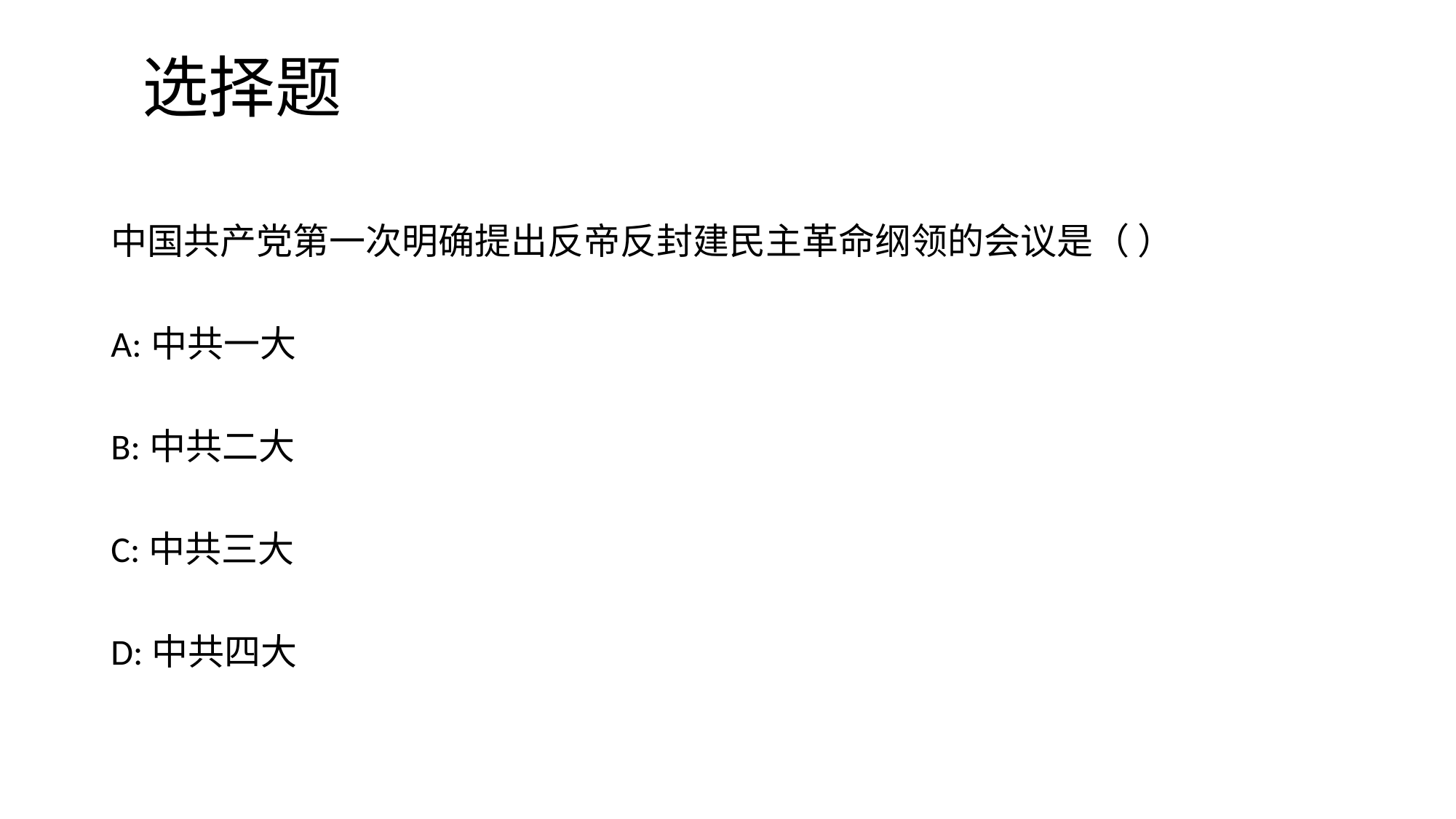

# 选择题
中国共产党第一次明确提出反帝反封建民主革命纲领的会议是（ ）
A:中共一大
B:中共二大
C:中共三大
D:中共四大